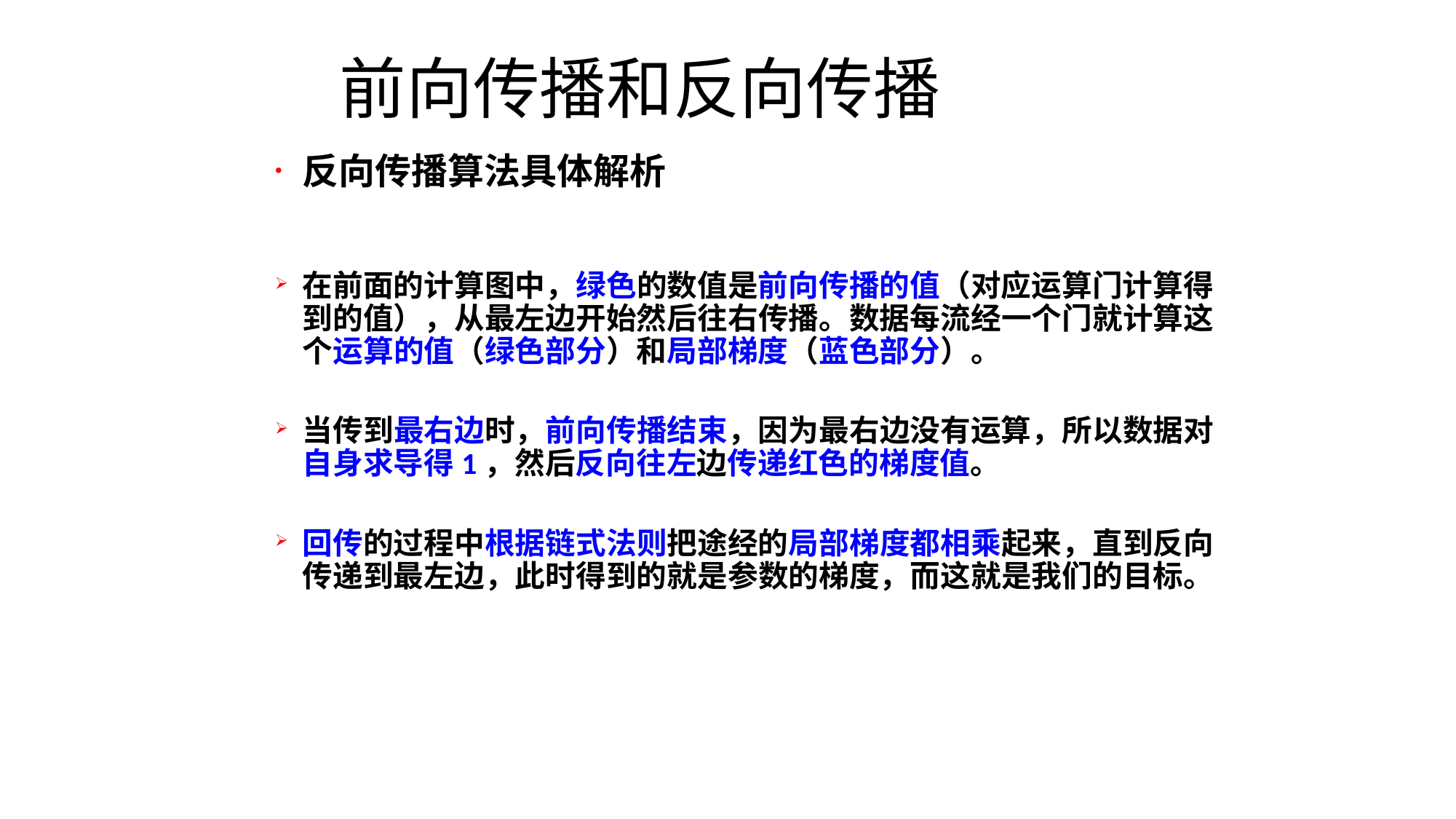

# 前向传播和反向传播
反向传播算法具体解析

在前面的计算图中，绿色的数值是前向传播的值（对应运算门计算得到的值），从最左边开始然后往右传播。数据每流经一个门就计算这个运算的值（绿色部分）和局部梯度（蓝色部分）。

当传到最右边时，前向传播结束，因为最右边没有运算，所以数据对自身求导得1，然后反向往左边传递红色的梯度值。

回传的过程中根据链式法则把途经的局部梯度都相乘起来，直到反向传递到最左边，此时得到的就是参数的梯度，而这就是我们的目标。